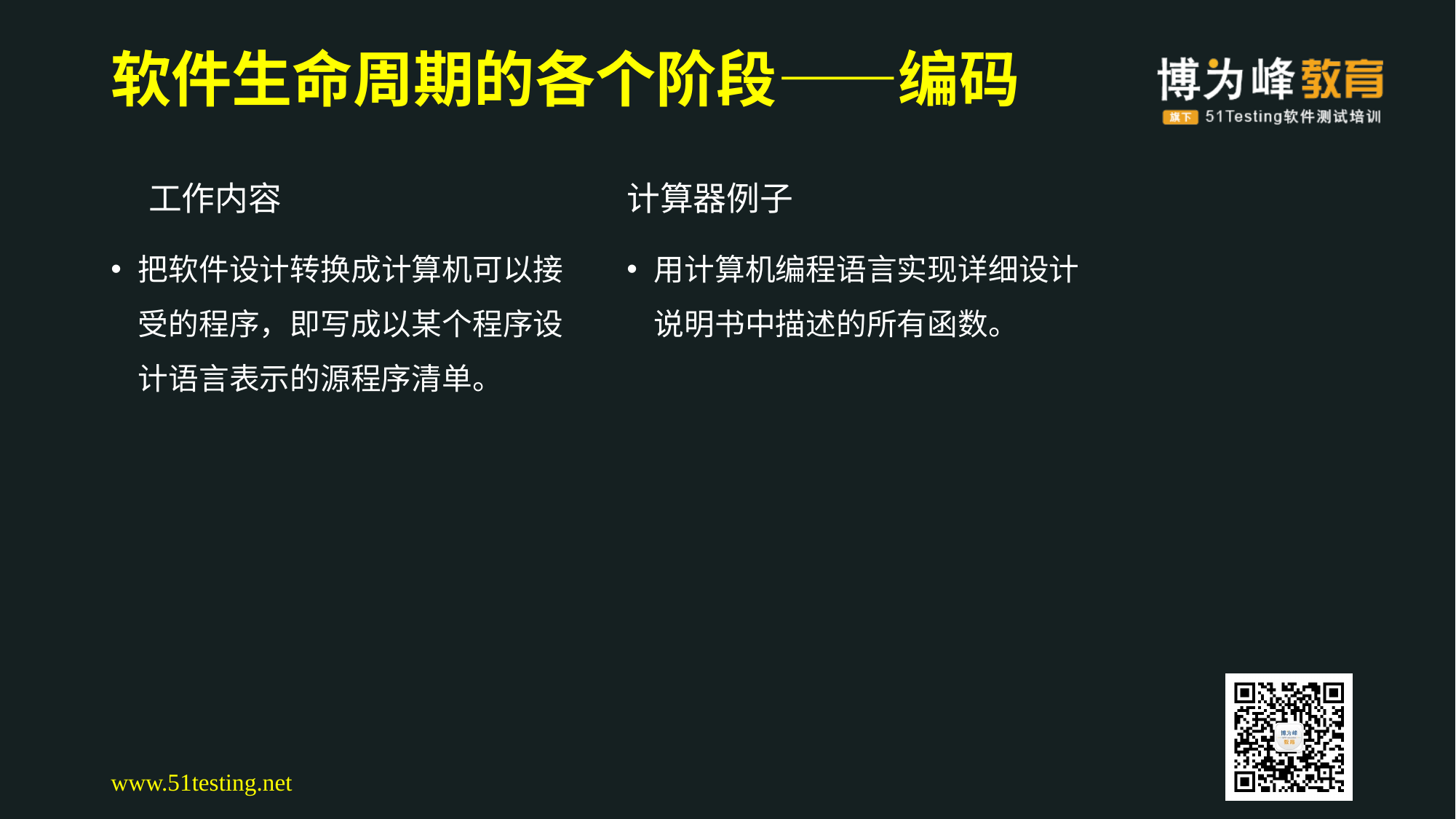

# 软件生命周期的各个阶段——编码
    工作内容
把软件设计转换成计算机可以接受的程序，即写成以某个程序设计语言表示的源程序清单。

计算器例子
用计算机编程语言实现详细设计说明书中描述的所有函数。
www.51testing.net